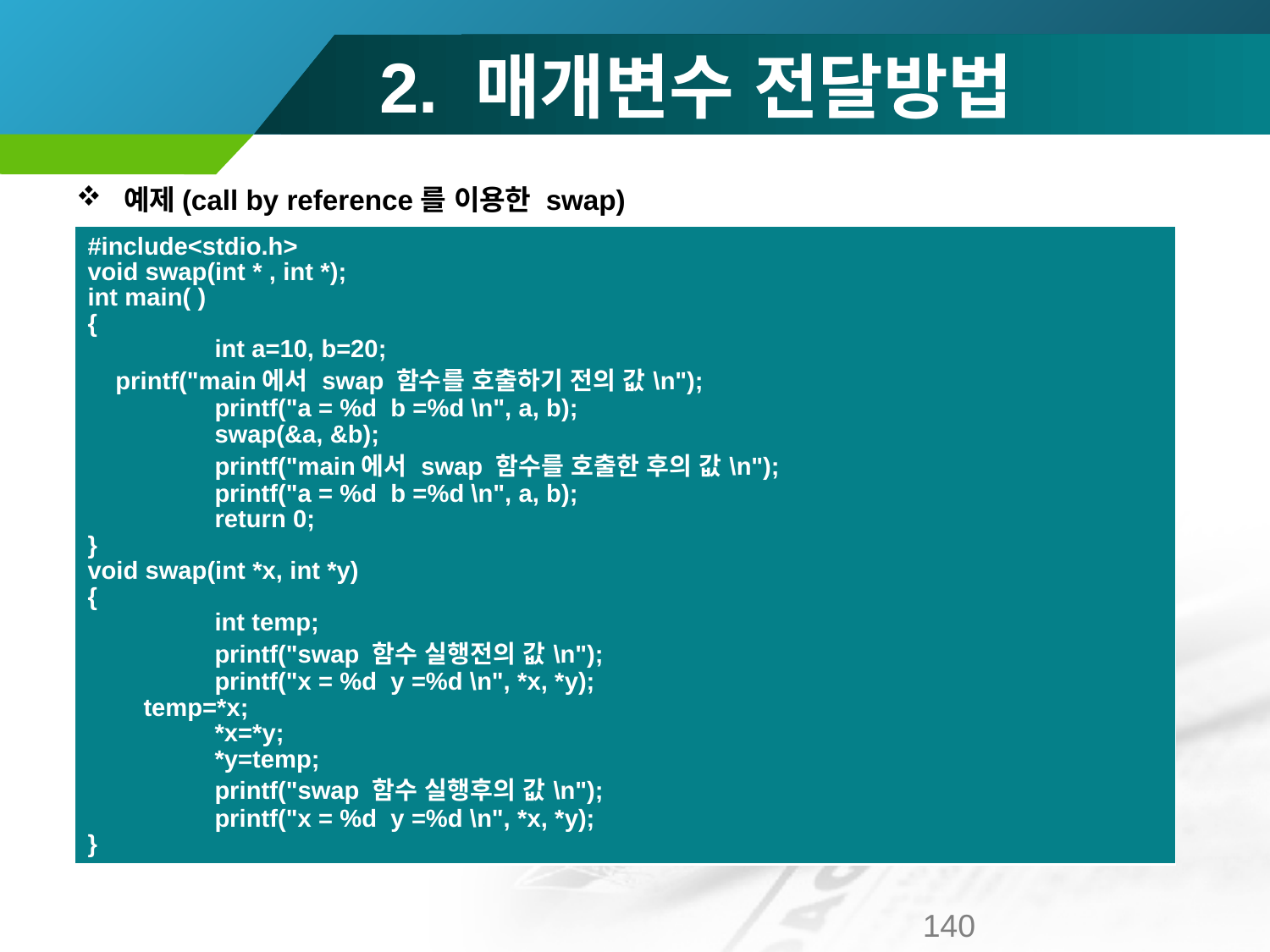

# 2. 매개변수 전달방법
예제(call by reference를 이용한 swap)
| #include<stdio.h> void swap(int \* , int \*); int main( ) { int a=10, b=20; printf("main에서 swap 함수를 호출하기 전의 값\n"); printf("a = %d b =%d \n", a, b); swap(&a, &b); printf("main에서 swap 함수를 호출한 후의 값\n"); printf("a = %d b =%d \n", a, b); return 0; } void swap(int \*x, int \*y) { int temp; printf("swap 함수 실행전의 값\n"); printf("x = %d y =%d \n", \*x, \*y); temp=\*x; \*x=\*y; \*y=temp; printf("swap 함수 실행후의 값\n"); printf("x = %d y =%d \n", \*x, \*y); } |
| --- |
140